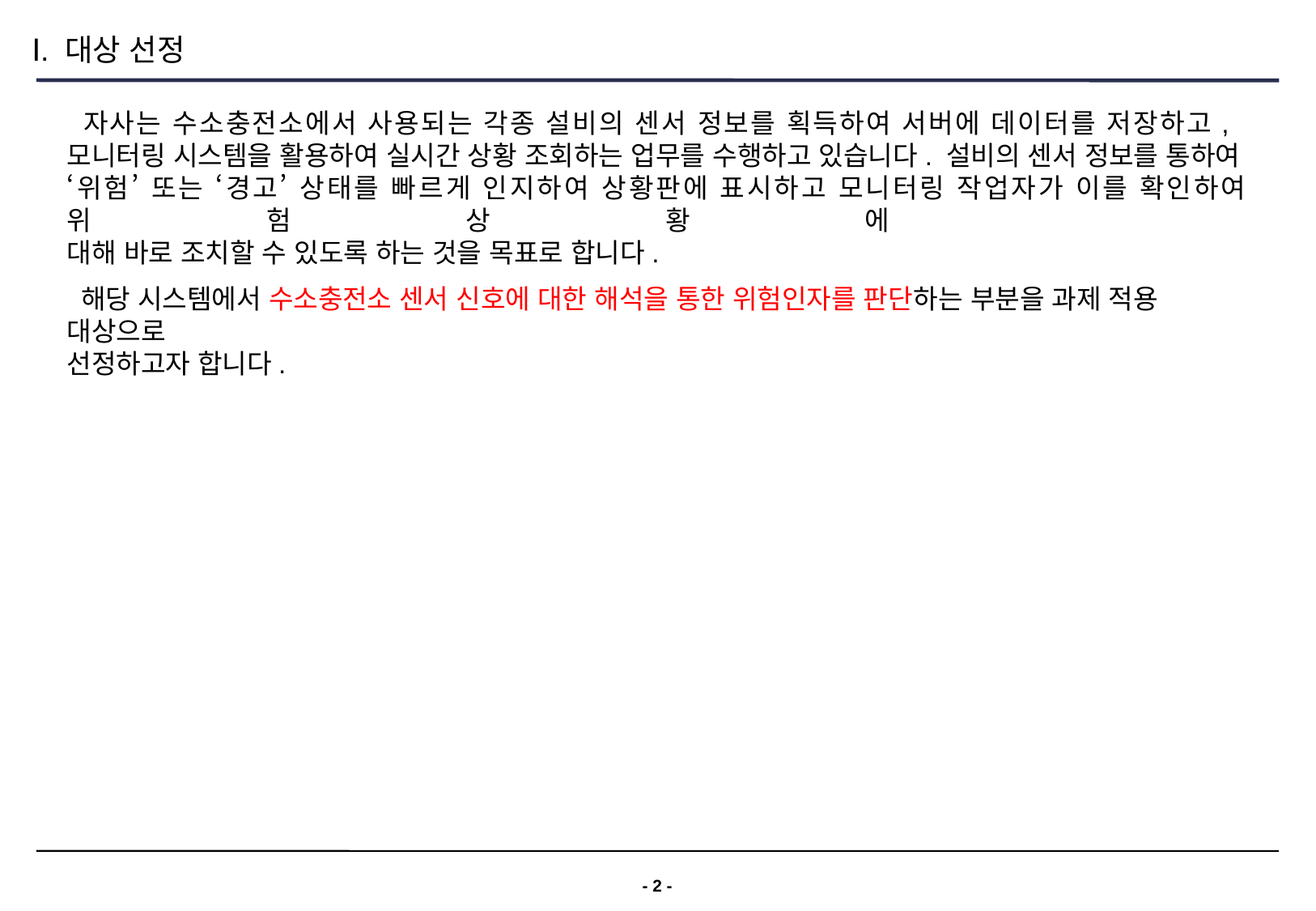

Ⅰ. 대상 선정
 자사는 수소충전소에서 사용되는 각종 설비의 센서 정보를 획득하여 서버에 데이터를 저장하고,
모니터링 시스템을 활용하여 실시간 상황 조회하는 업무를 수행하고 있습니다. 설비의 센서 정보를 통하여
‘위험’ 또는 ‘경고’ 상태를 빠르게 인지하여 상황판에 표시하고 모니터링 작업자가 이를 확인하여 위험상황에
대해 바로 조치할 수 있도록 하는 것을 목표로 합니다.
 해당 시스템에서 수소충전소 센서 신호에 대한 해석을 통한 위험인자를 판단하는 부분을 과제 적용 대상으로
선정하고자 합니다.